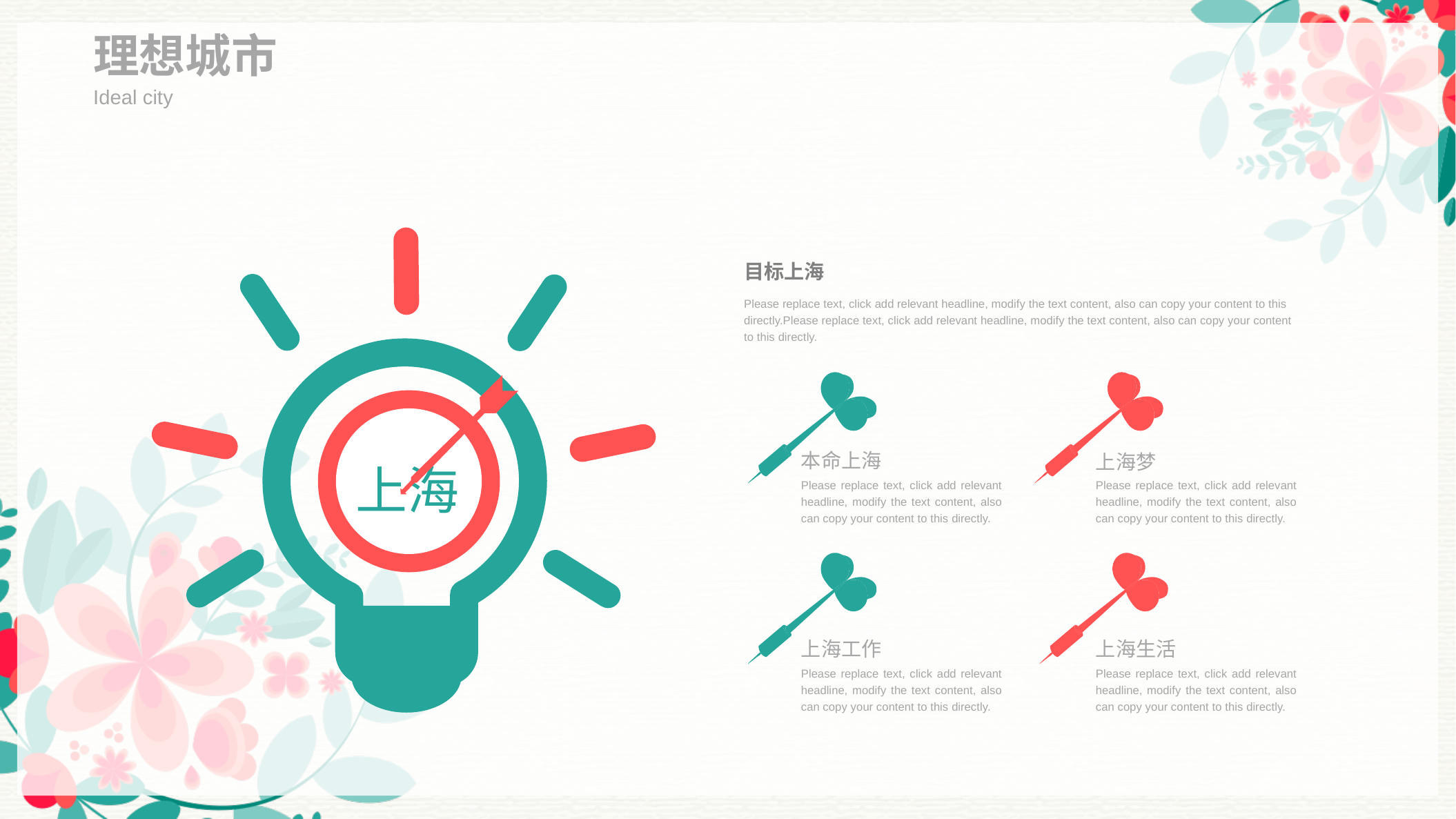

理想城市
Ideal city

目标上海
Please replace text, click add relevant headline, modify the text content, also can copy your content to this directly.Please replace text, click add relevant headline, modify the text content, also can copy your content to this directly.

本命上海
上海梦

上海

Please replace text, click add relevant headline, modify the text content, also can copy your content to this directly.
Please replace text, click add relevant headline, modify the text content, also can copy your content to this directly.

上海工作
上海生活
Please replace text, click add relevant headline, modify the text content, also can copy your content to this directly.
Please replace text, click add relevant headline, modify the text content, also can copy your content to this directly.